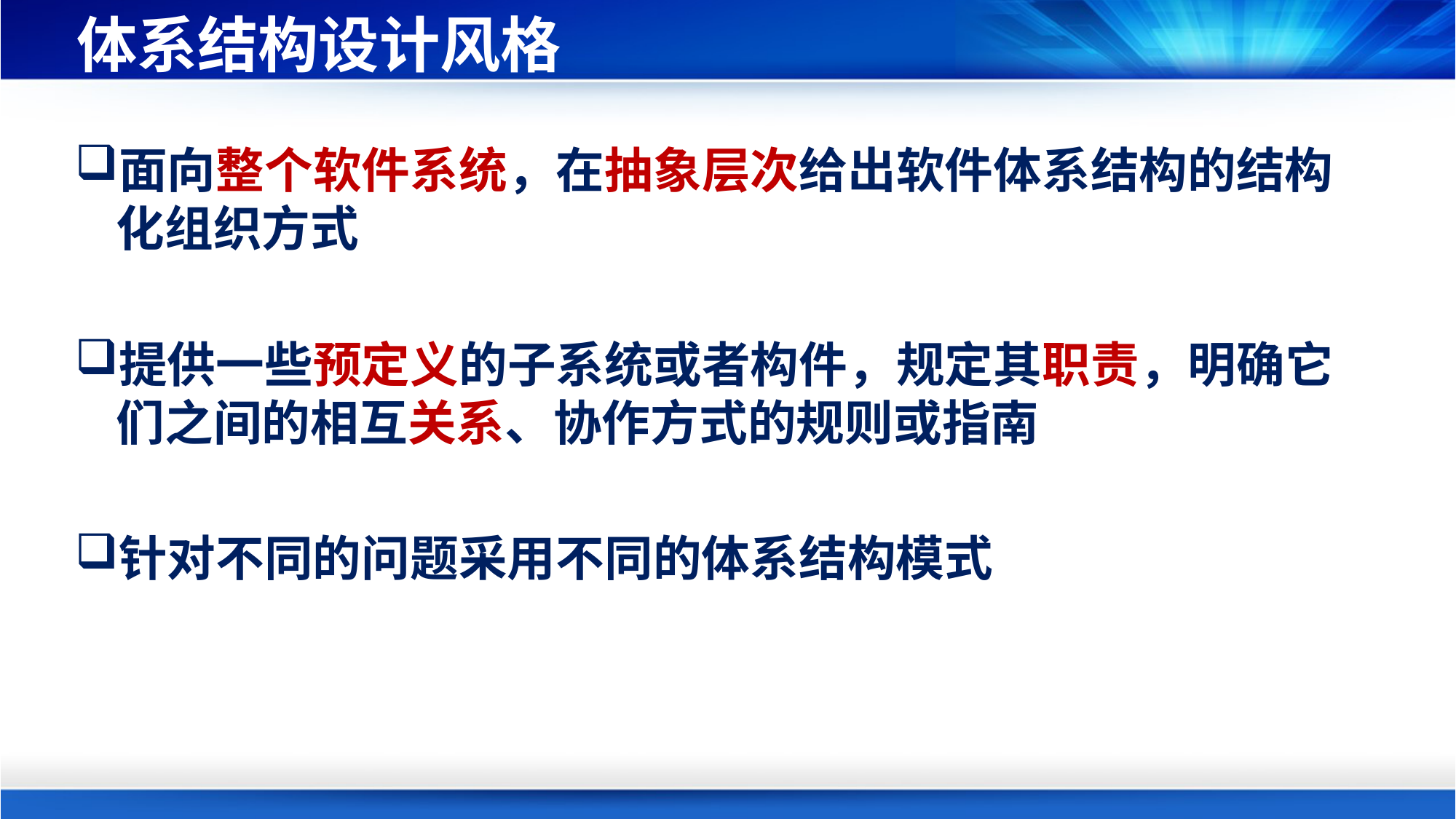

# 体系结构设计风格
面向整个软件系统，在抽象层次给出软件体系结构的结构化组织方式

提供一些预定义的子系统或者构件，规定其职责，明确它们之间的相互关系、协作方式的规则或指南

针对不同的问题采用不同的体系结构模式